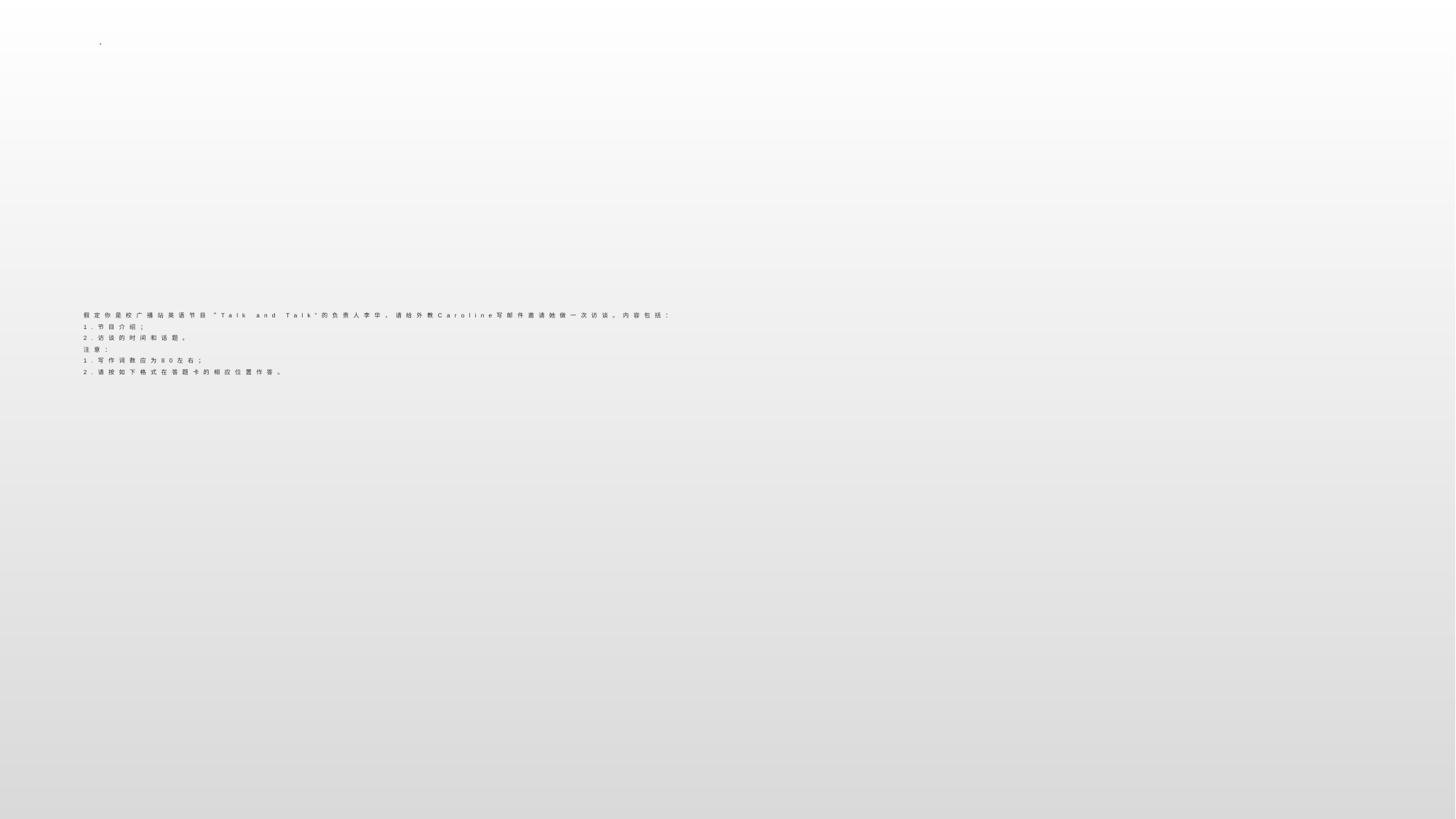

# 假定你是校广播站英语节目“Talk and Talk”的负责人李华，请给外教Caroline写邮件邀请她做一次访谈。内容包括： 1.节目介绍； 2.访谈的时间和话题。 注意： 1.写作词数应为80左右； 2.请按如下格式在答题卡的相应位置作答。